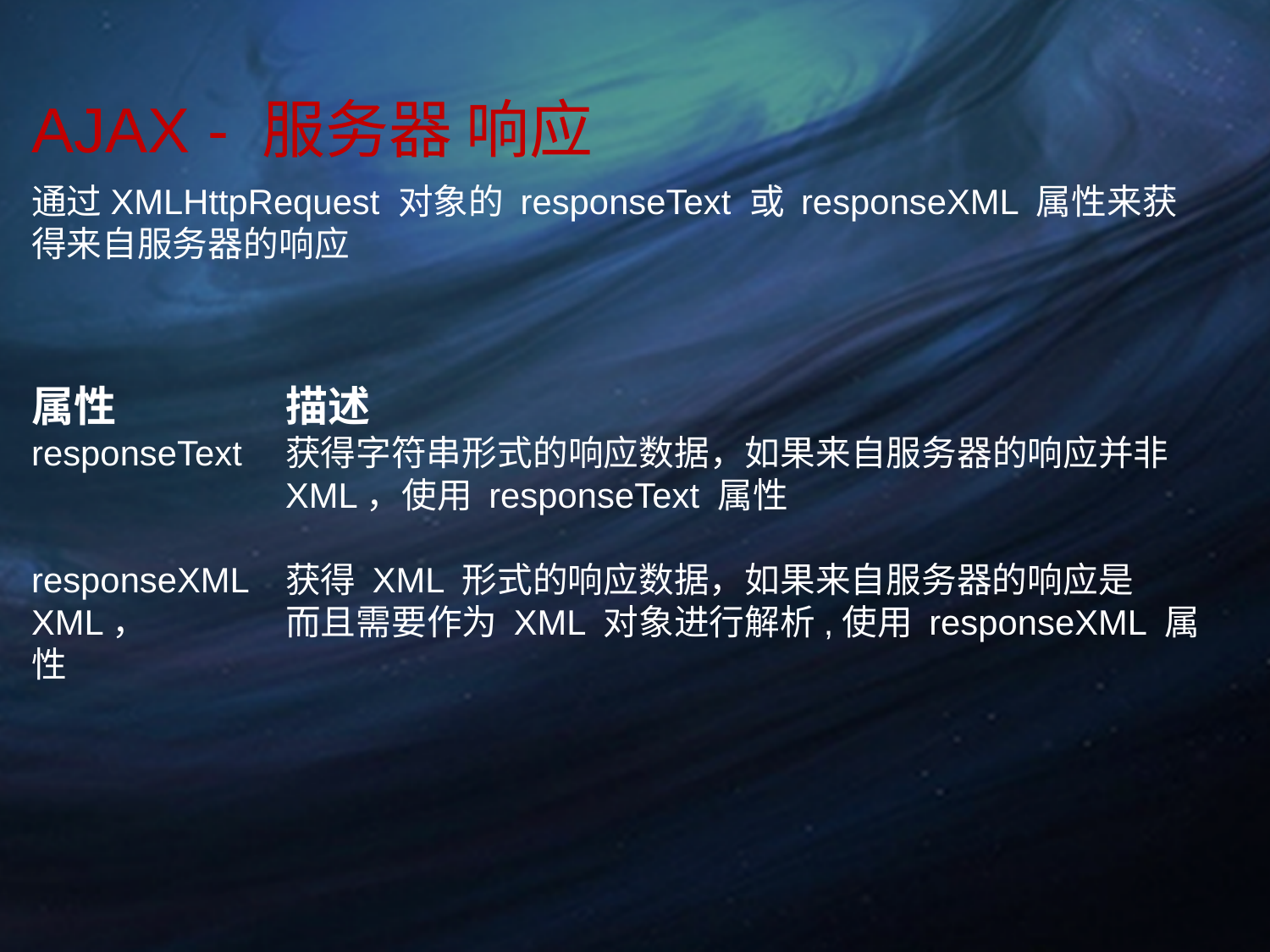

AJAX - 服务器 响应
通过XMLHttpRequest 对象的 responseText 或 responseXML 属性来获得来自服务器的响应
属性		描述
responseText	获得字符串形式的响应数据，如果来自服务器的响应并非 		XML，使用 responseText 属性

responseXML	获得 XML 形式的响应数据，如果来自服务器的响应是 XML，		而且需要作为 XML 对象进行解析,使用 responseXML 属性